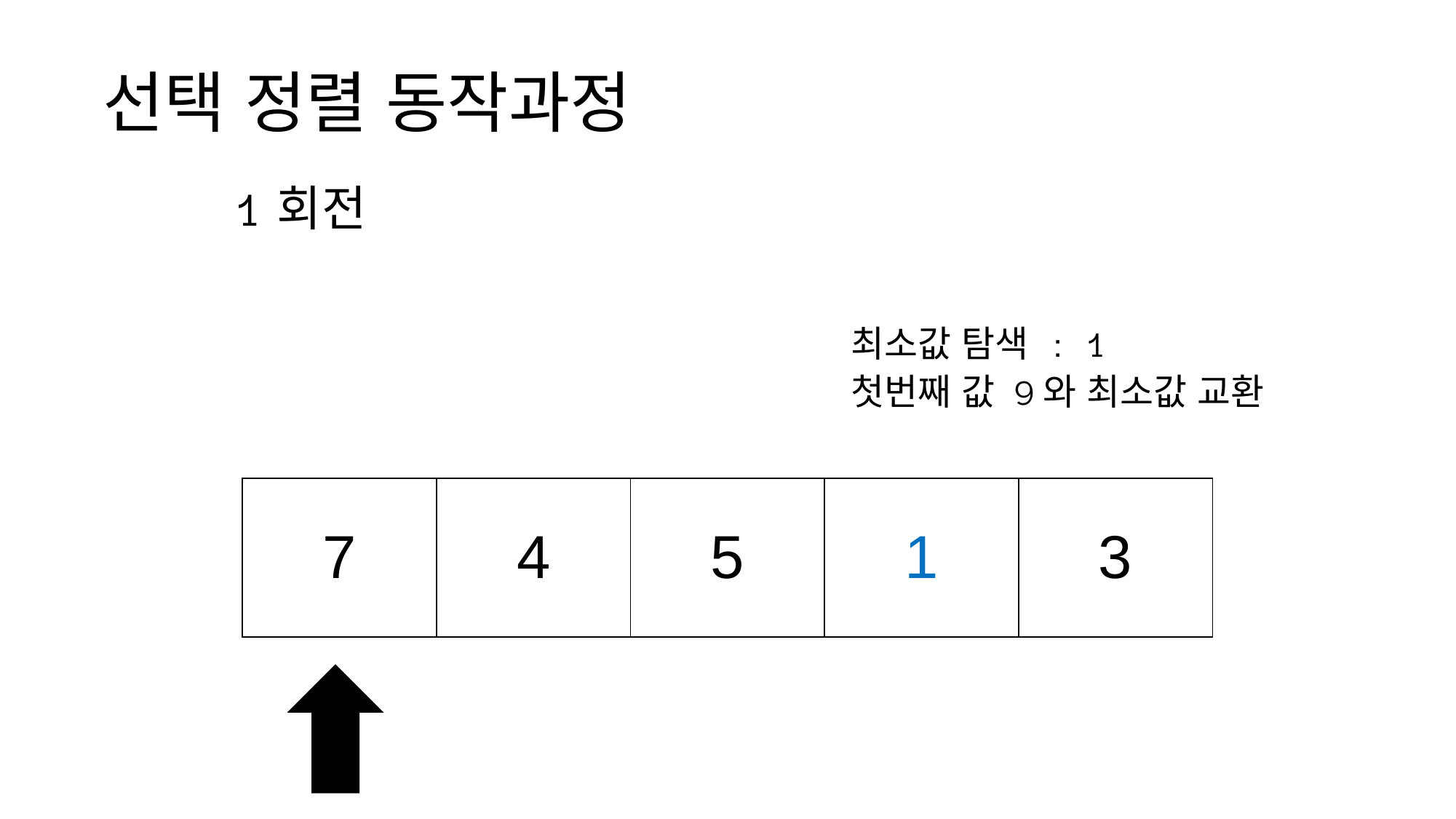

# 선택 정렬 동작과정
1회전
최소값 탐색 : 1
첫번째 값 9와 최소값 교환
| 7 | 4 | 5 | 1 | 3 |
| --- | --- | --- | --- | --- |